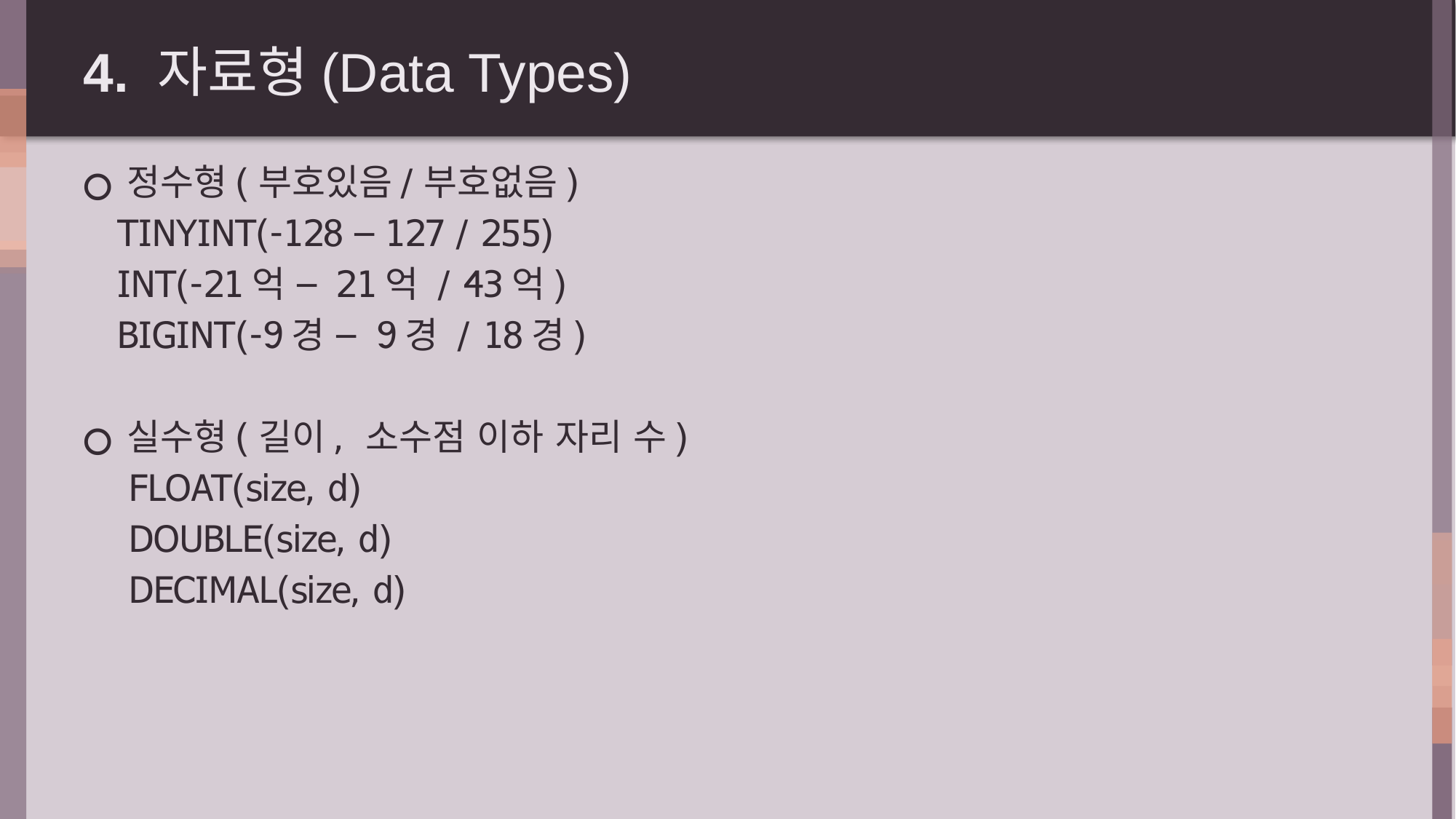

# 4. 자료형(Data Types)
정수형(부호있음/부호없음)
   TINYINT(-128 – 127 / 255)
   INT(-21억 – 21억 / 43억)
   BIGINT(-9경 – 9경 / 18경)

실수형(길이, 소수점 이하 자리 수)
    FLOAT(size, d)
    DOUBLE(size, d)
    DECIMAL(size, d)